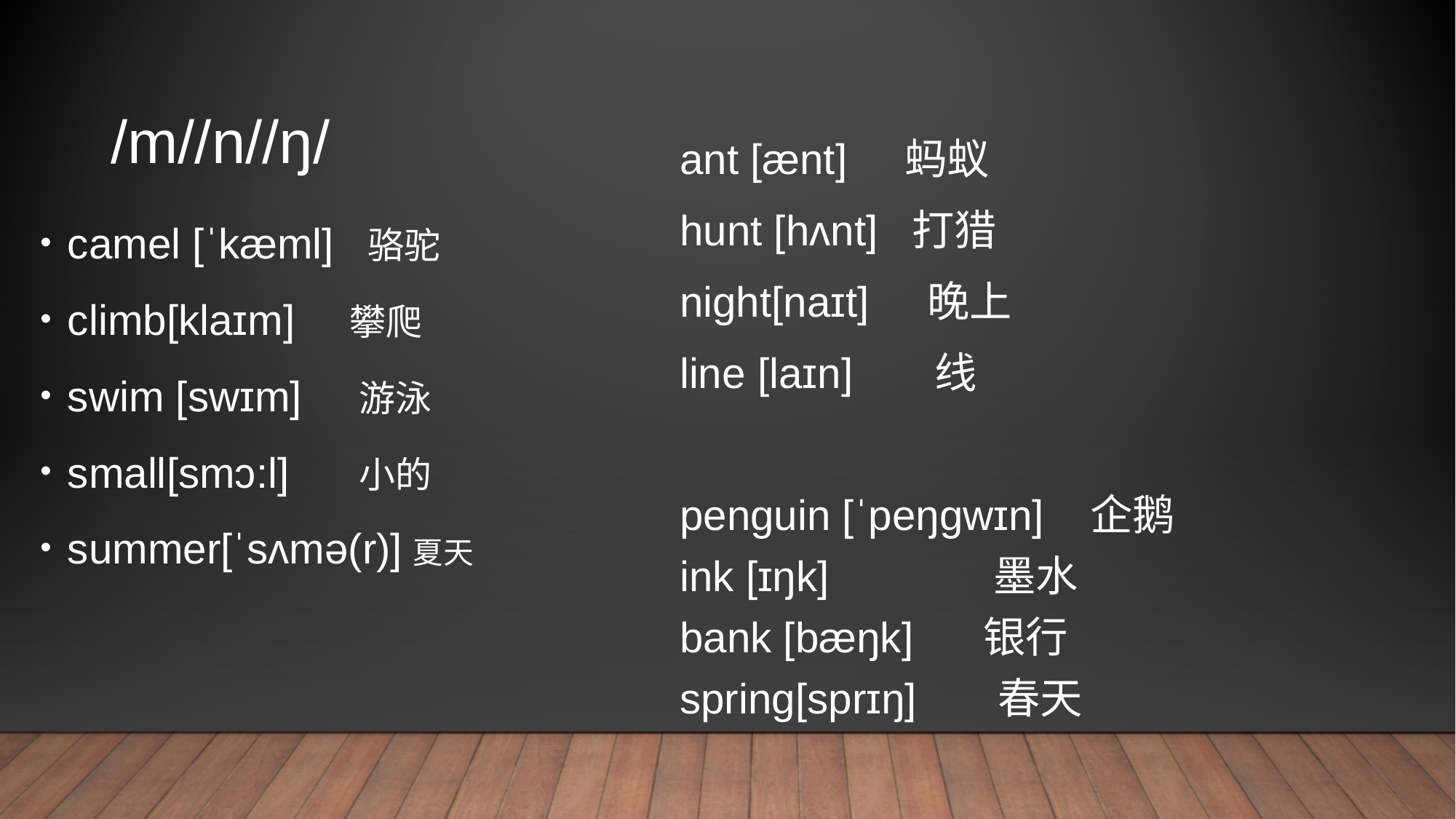

# /m//n//ŋ/
ant [ænt]    蚂蚁
hunt [hʌnt]  打猎
night[naɪt]    晚上
line [laɪn]      线

camel [ˈkæml]  骆驼
climb[klaɪm]    攀爬
swim [swɪm]    游泳
small[smɔ:l]     小的
summer[ˈsʌmə(r)]夏天
penguin [ˈpeŋgwɪn]   企鹅
ink [ɪŋk]             墨水
bank [bæŋk]     银行
spring[sprɪŋ]      春天